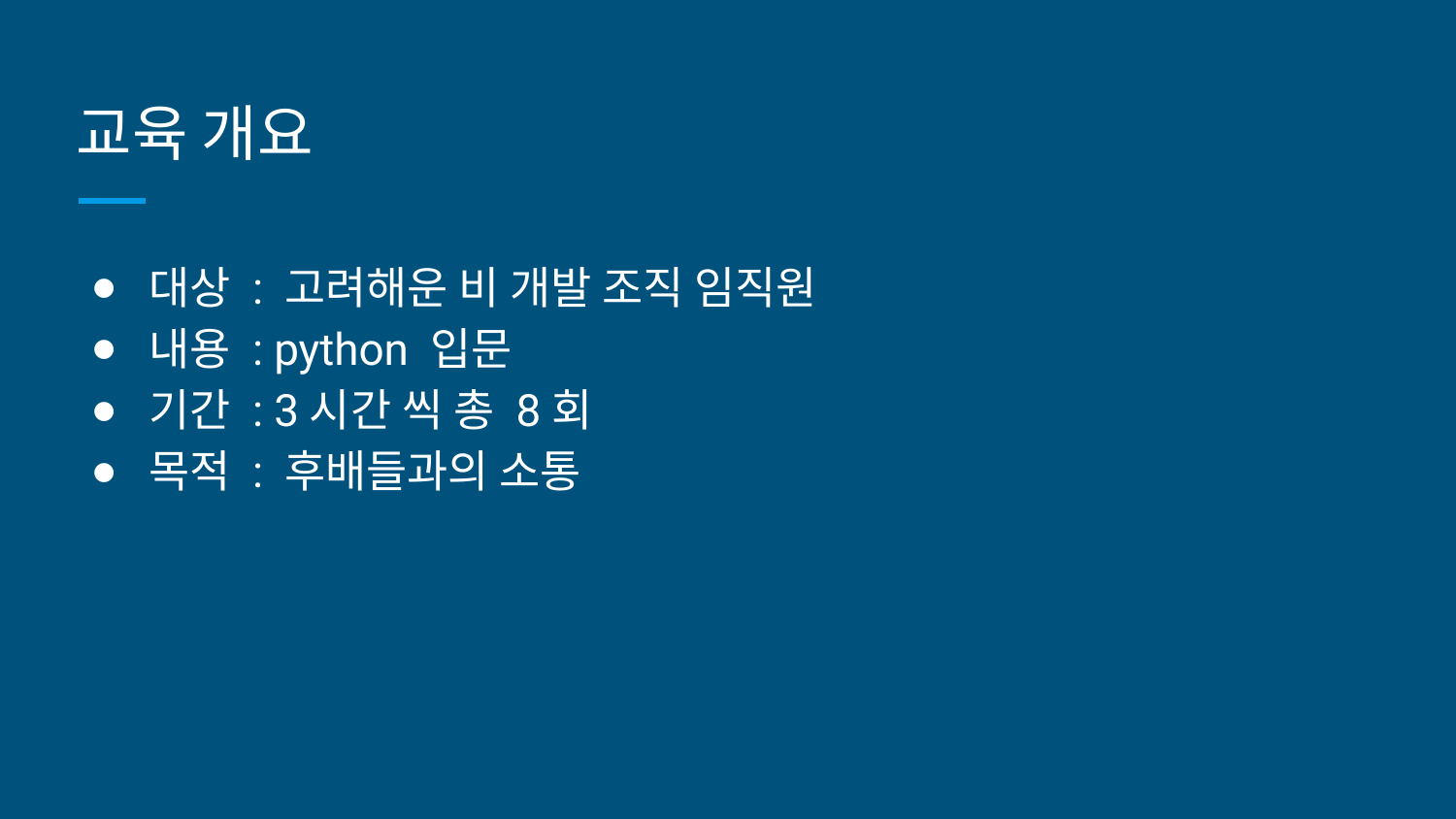

# 교육 개요
대상 : 고려해운 비 개발 조직 임직원
내용 : python 입문
기간 : 3시간 씩 총 8회
목적 : 후배들과의 소통